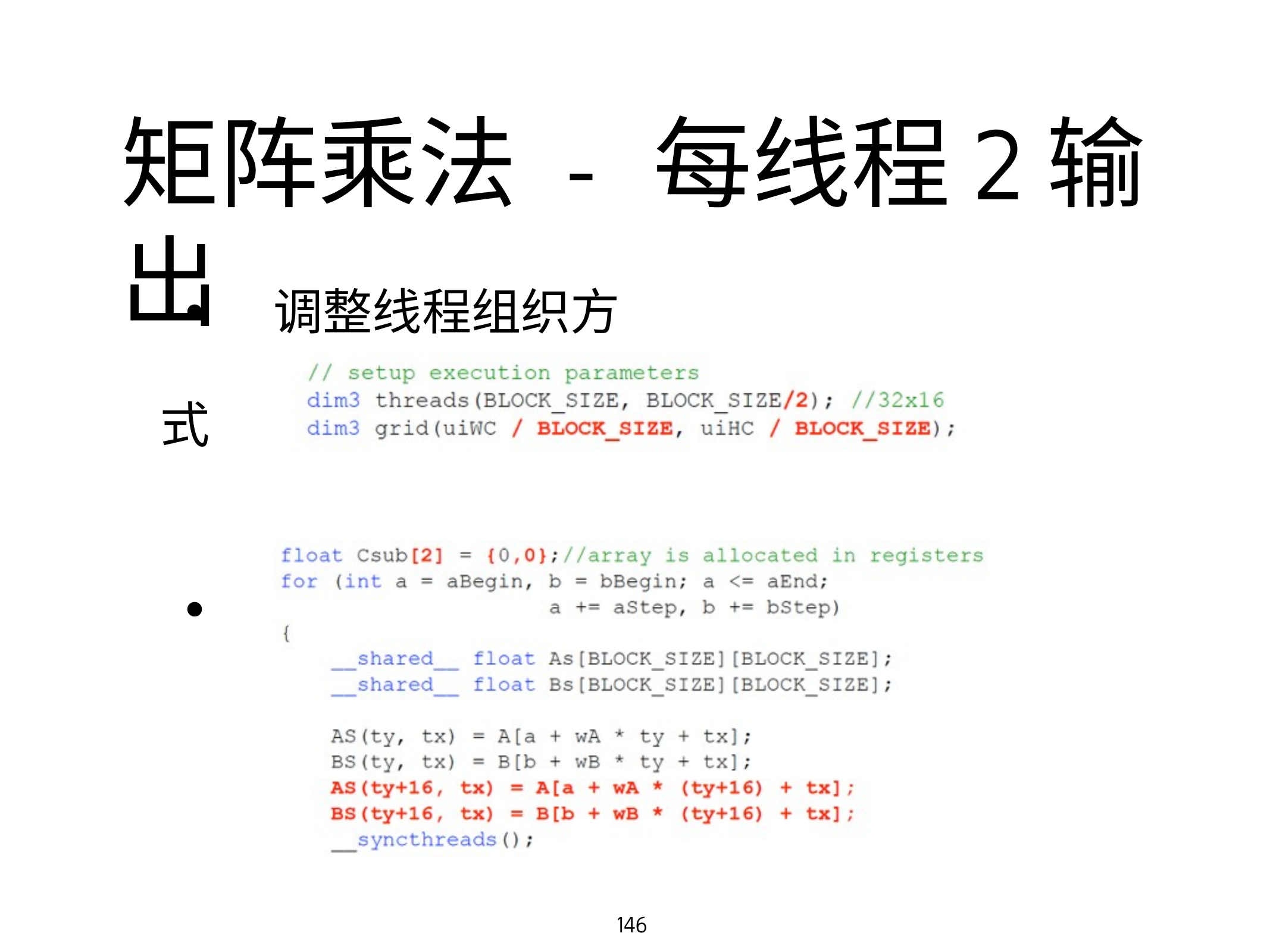

# 矩阵乘法 - 每线程2输出
• 调整线程组织方式

• 核心计算(1)：

146